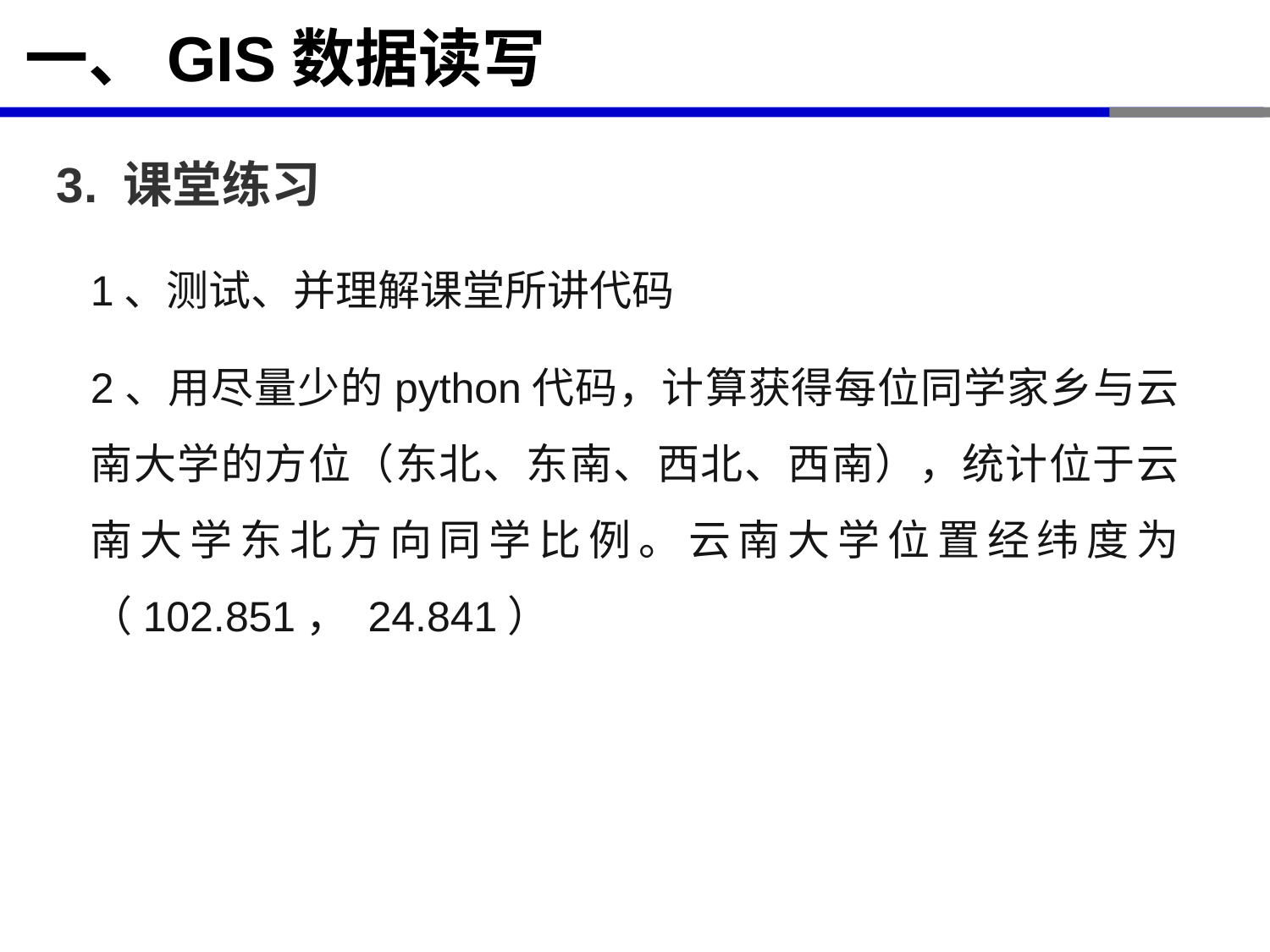

# 一、GIS数据读写
3. 课堂练习
1、测试、并理解课堂所讲代码
2、用尽量少的python代码，计算获得每位同学家乡与云南大学的方位（东北、东南、西北、西南），统计位于云南大学东北方向同学比例。云南大学位置经纬度为（102.851， 24.841）